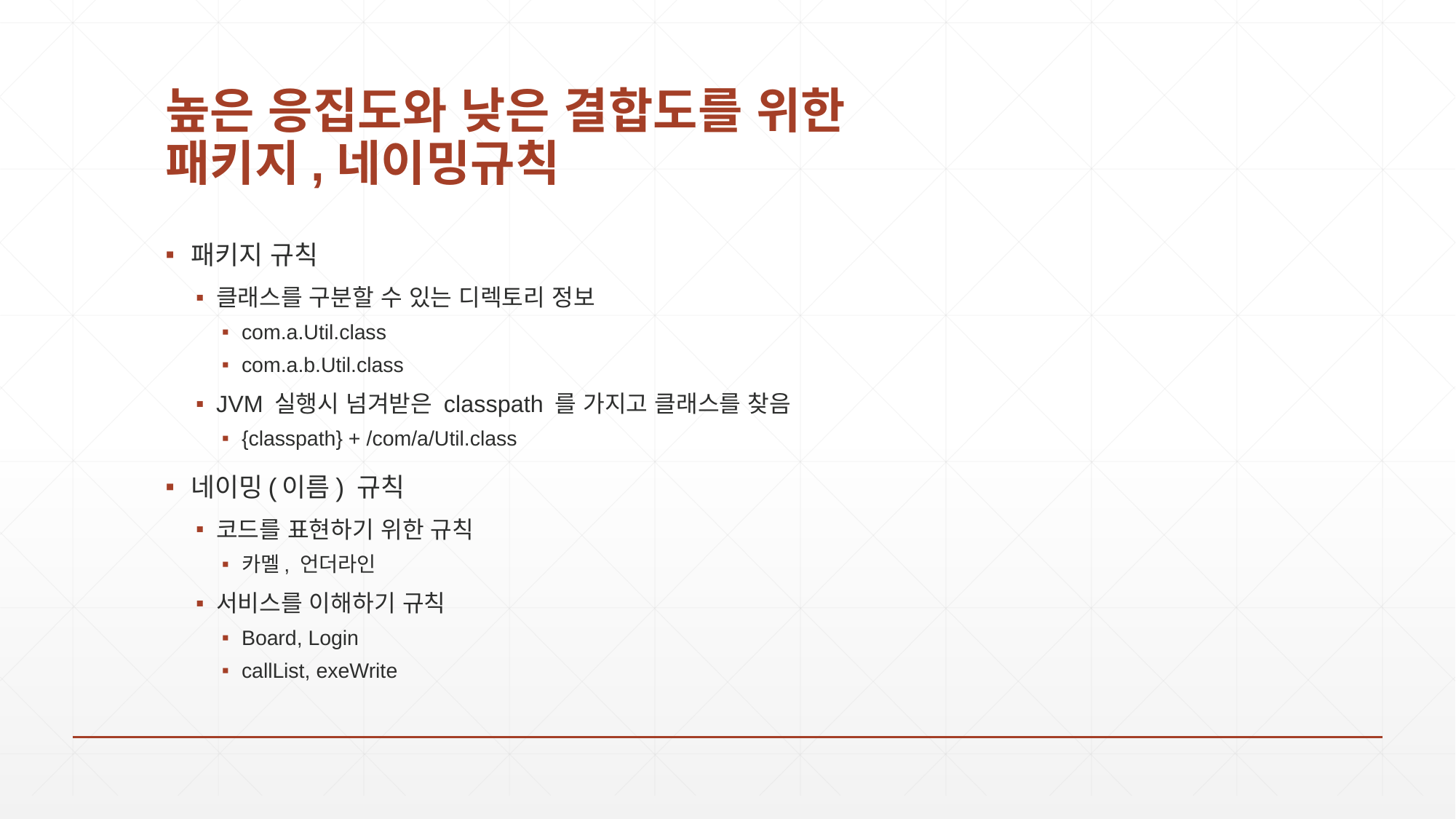

# 높은 응집도와 낮은 결합도를 위한 패키지,네이밍규칙
패키지 규칙
클래스를 구분할 수 있는 디렉토리 정보
com.a.Util.class
com.a.b.Util.class
JVM 실행시 넘겨받은 classpath 를 가지고 클래스를 찾음
{classpath} + /com/a/Util.class
네이밍(이름) 규칙
코드를 표현하기 위한 규칙
카멜, 언더라인
서비스를 이해하기 규칙
Board, Login
callList, exeWrite